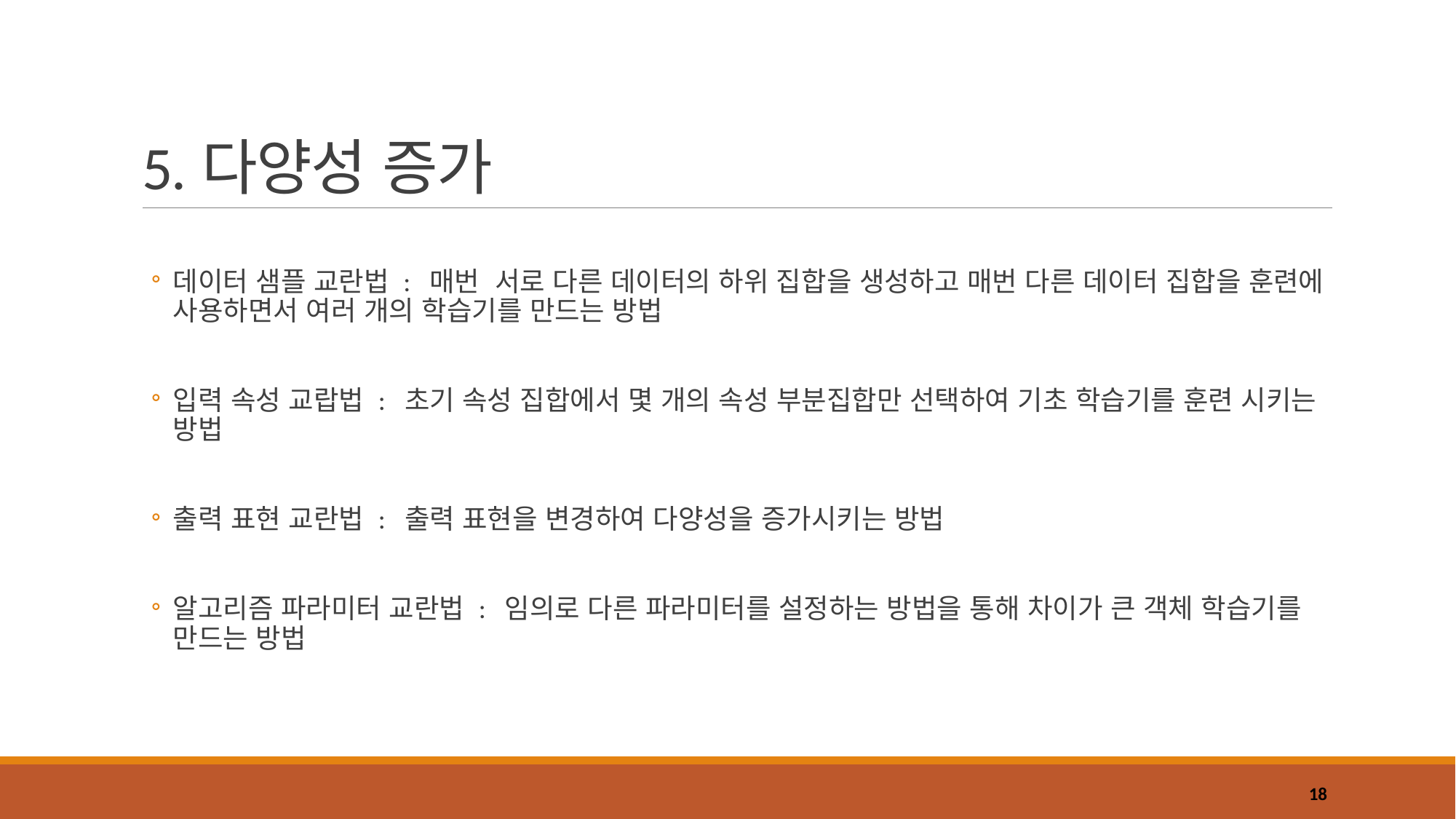

# 5.다양성 증가

데이터 샘플 교란법 :  매번  서로 다른 데이터의 하위 집합을 생성하고 매번 다른 데이터 집합을 훈련에 사용하면서 여러 개의 학습기를 만드는 방법

입력 속성 교랍법 :  초기 속성 집합에서 몇 개의 속성 부분집합만 선택하여 기초 학습기를 훈련 시키는 방법

출력 표현 교란법 :  출력 표현을 변경하여 다양성을 증가시키는 방법

알고리즘 파라미터 교란법 :  임의로 다른 파라미터를 설정하는 방법을 통해 차이가 큰 객체 학습기를 만드는 방법

18